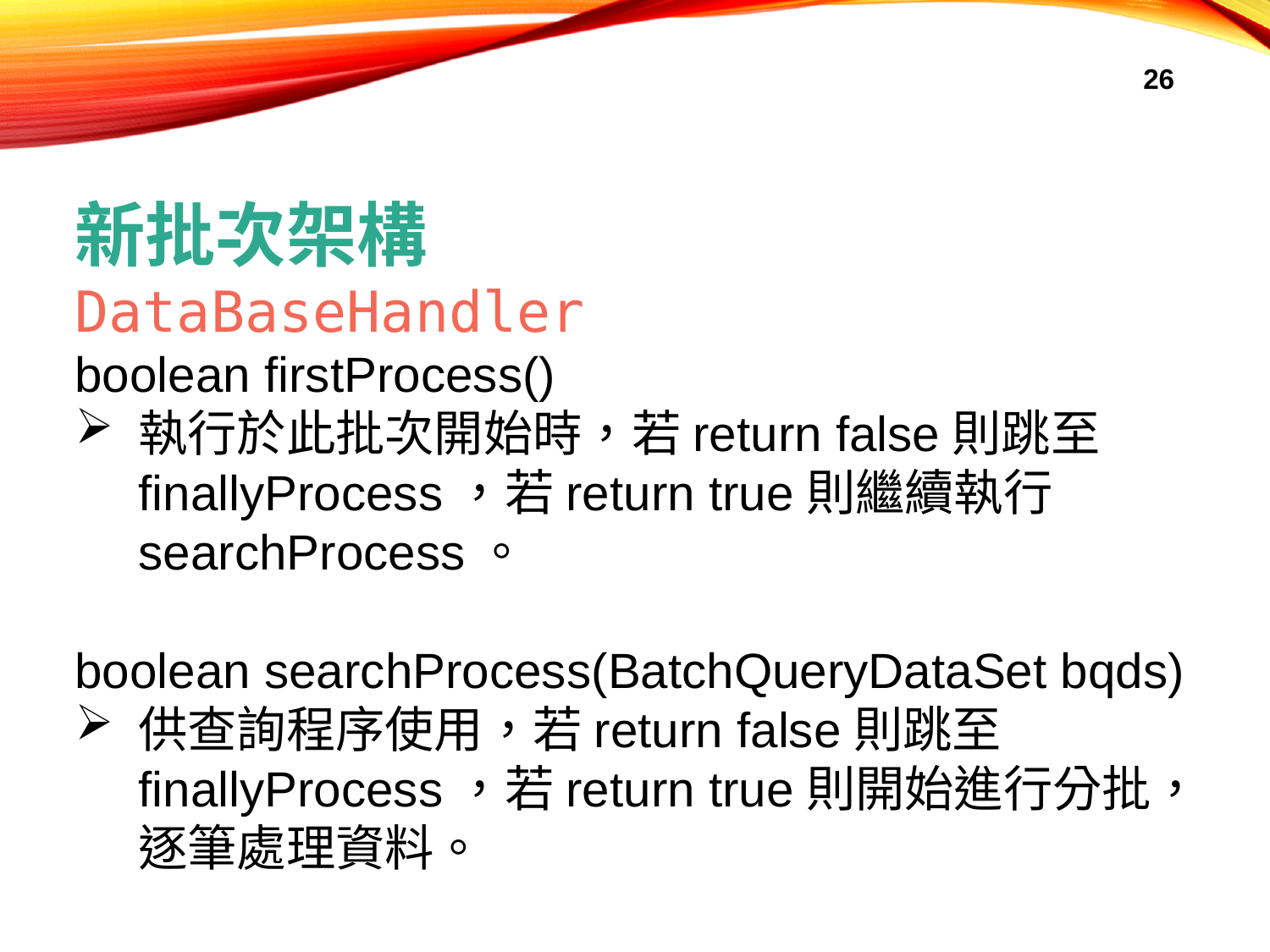

26
新批次架構
DataBaseHandler
boolean firstProcess()
執行於此批次開始時，若return false則跳至finallyProcess，若return true則繼續執行searchProcess。

boolean searchProcess(BatchQueryDataSet bqds)
供查詢程序使用，若return false則跳至finallyProcess，若return true則開始進行分批，逐筆處理資料。